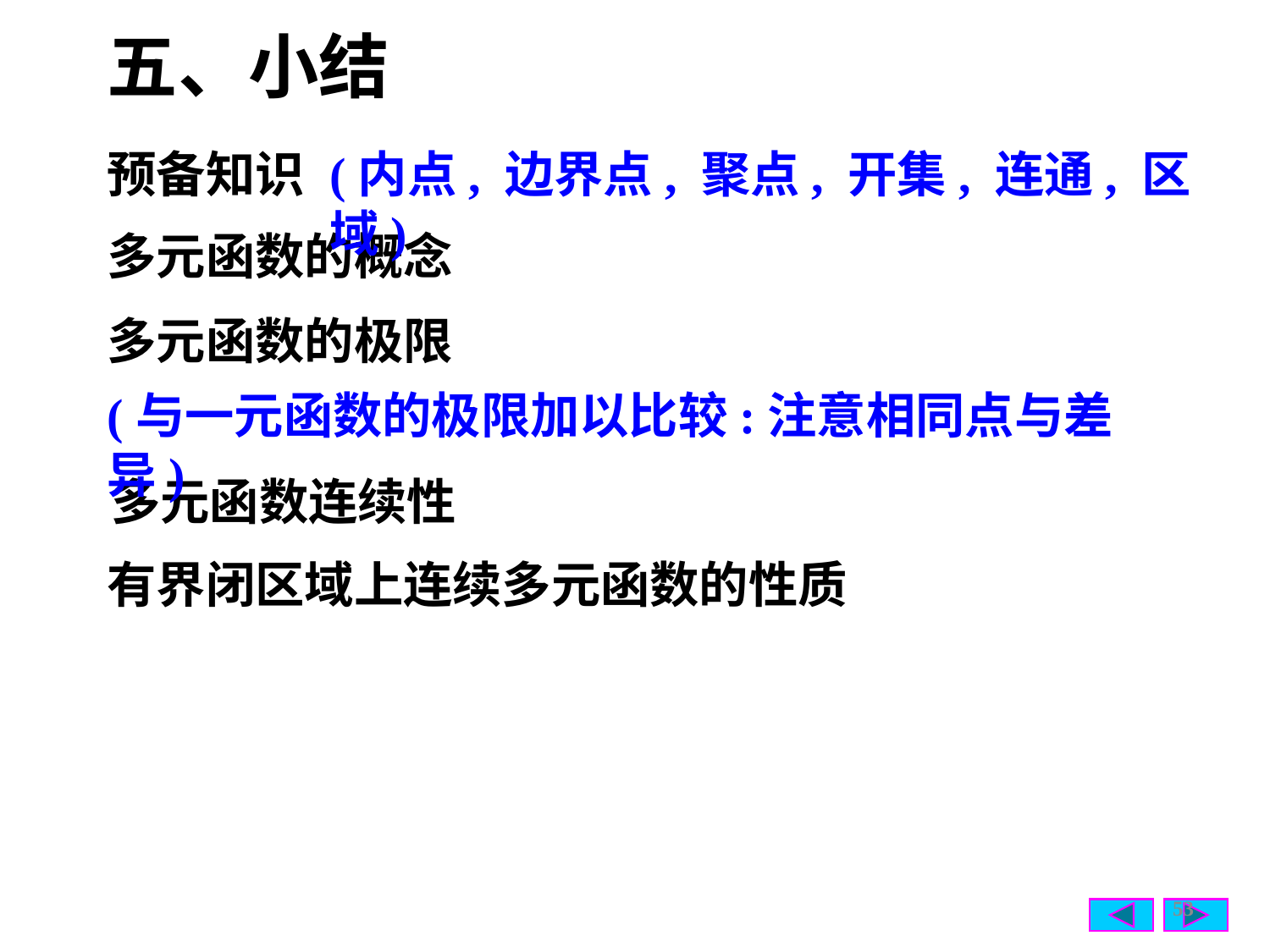

五、小结
预备知识
(内点, 边界点, 聚点, 开集, 连通, 区域)
多元函数的概念
多元函数的极限
(与一元函数的极限加以比较:注意相同点与差异)
多元函数连续性
有界闭区域上连续多元函数的性质
53